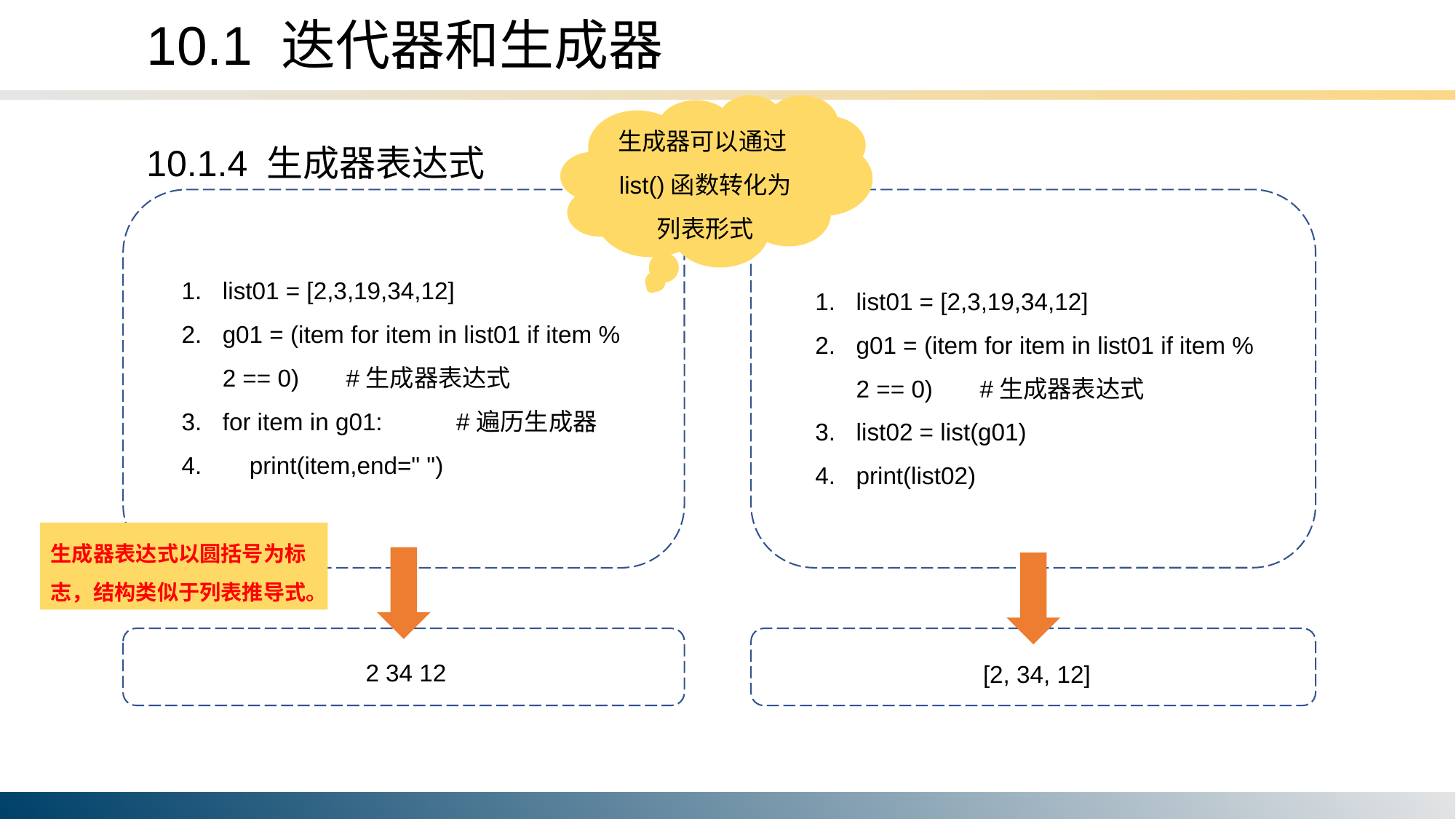

10.1 迭代器和生成器
生成器可以通过list()函数转化为列表形式
10.1.4 生成器表达式

list01 = [2,3,19,34,12]
g01 = (item for item in list01 if item % 2 == 0)       #生成器表达式
for item in g01:           #遍历生成器
    print(item,end=" ")
list01 = [2,3,19,34,12]
g01 = (item for item in list01 if item % 2 == 0)       #生成器表达式
list02 = list(g01)
print(list02)
生成器表达式以圆括号为标志，结构类似于列表推导式。

2 34 12
[2, 34, 12]